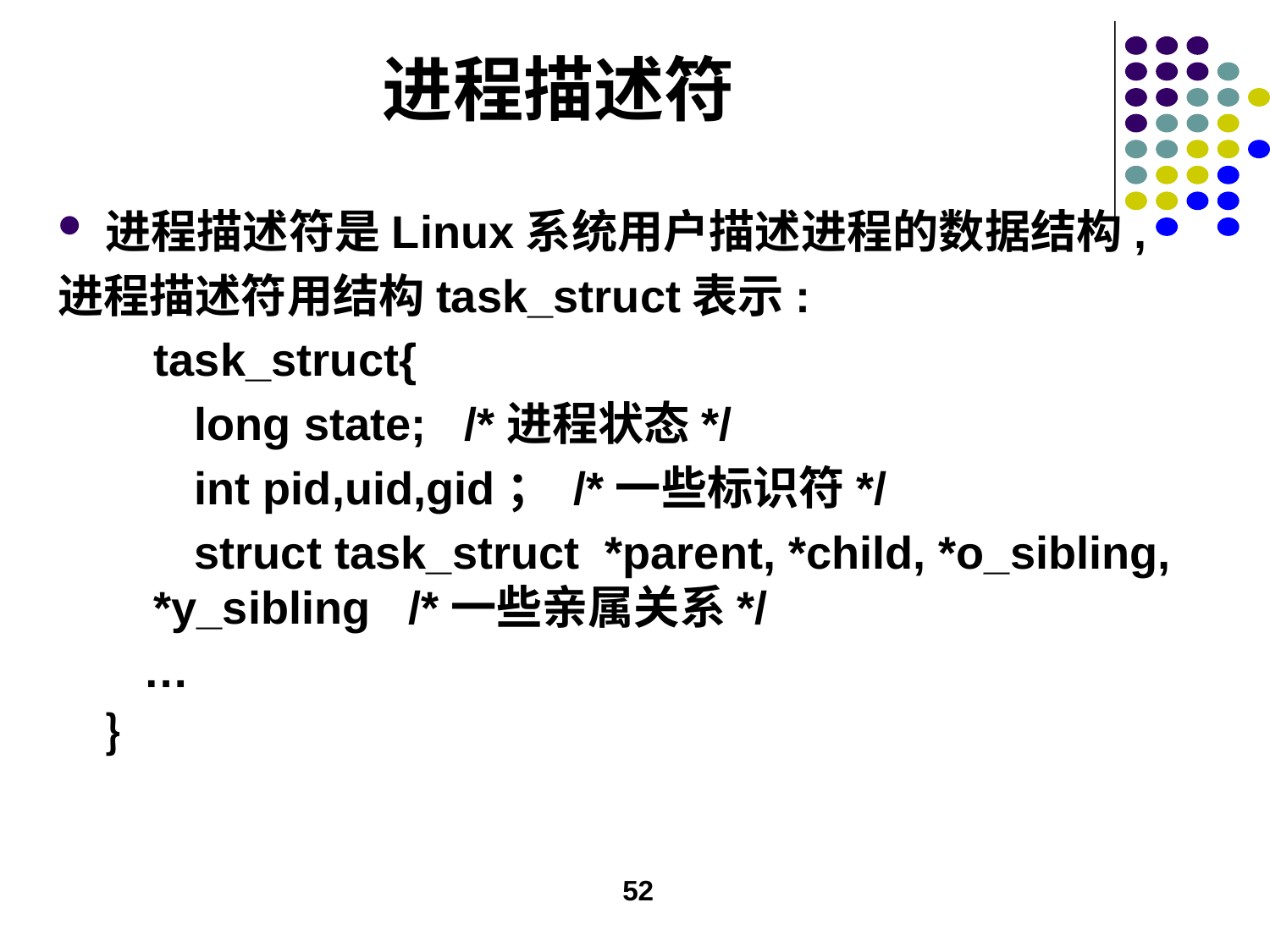

# 进程描述符
进程描述符是Linux系统用户描述进程的数据结构,
进程描述符用结构task_struct表示:
task_struct{
       long state;   /*进程状态*/
       int pid,uid,gid； /*一些标识符*/
       struct task_struct  *parent, *child, *o_sibling, *y_sibling   /*一些亲属关系*/
   …
｝
52